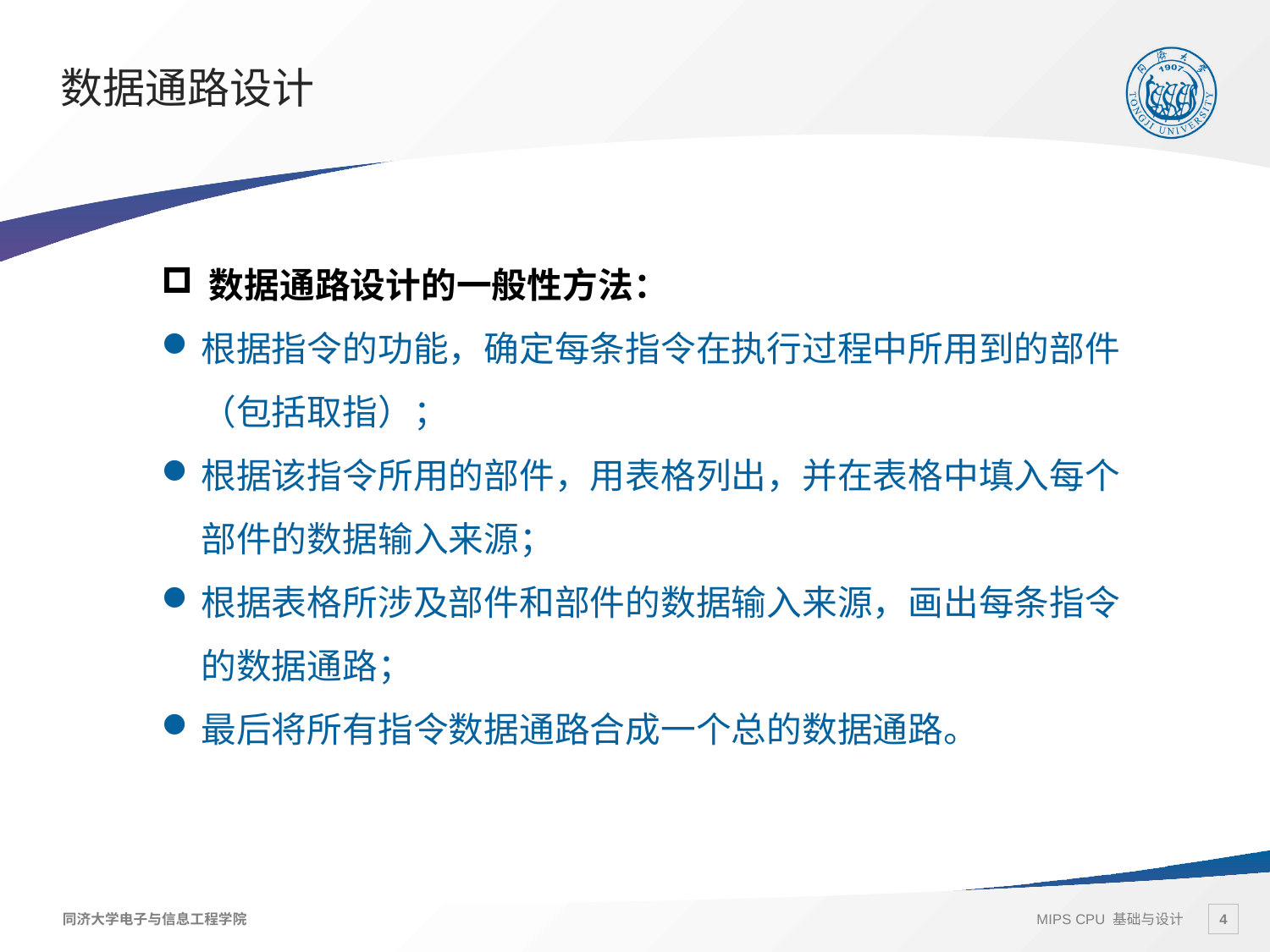

# 数据通路设计
数据通路设计的一般性方法：
根据指令的功能，确定每条指令在执行过程中所用到的部件（包括取指）；
根据该指令所用的部件，用表格列出，并在表格中填入每个部件的数据输入来源；
根据表格所涉及部件和部件的数据输入来源，画出每条指令的数据通路；
最后将所有指令数据通路合成一个总的数据通路。